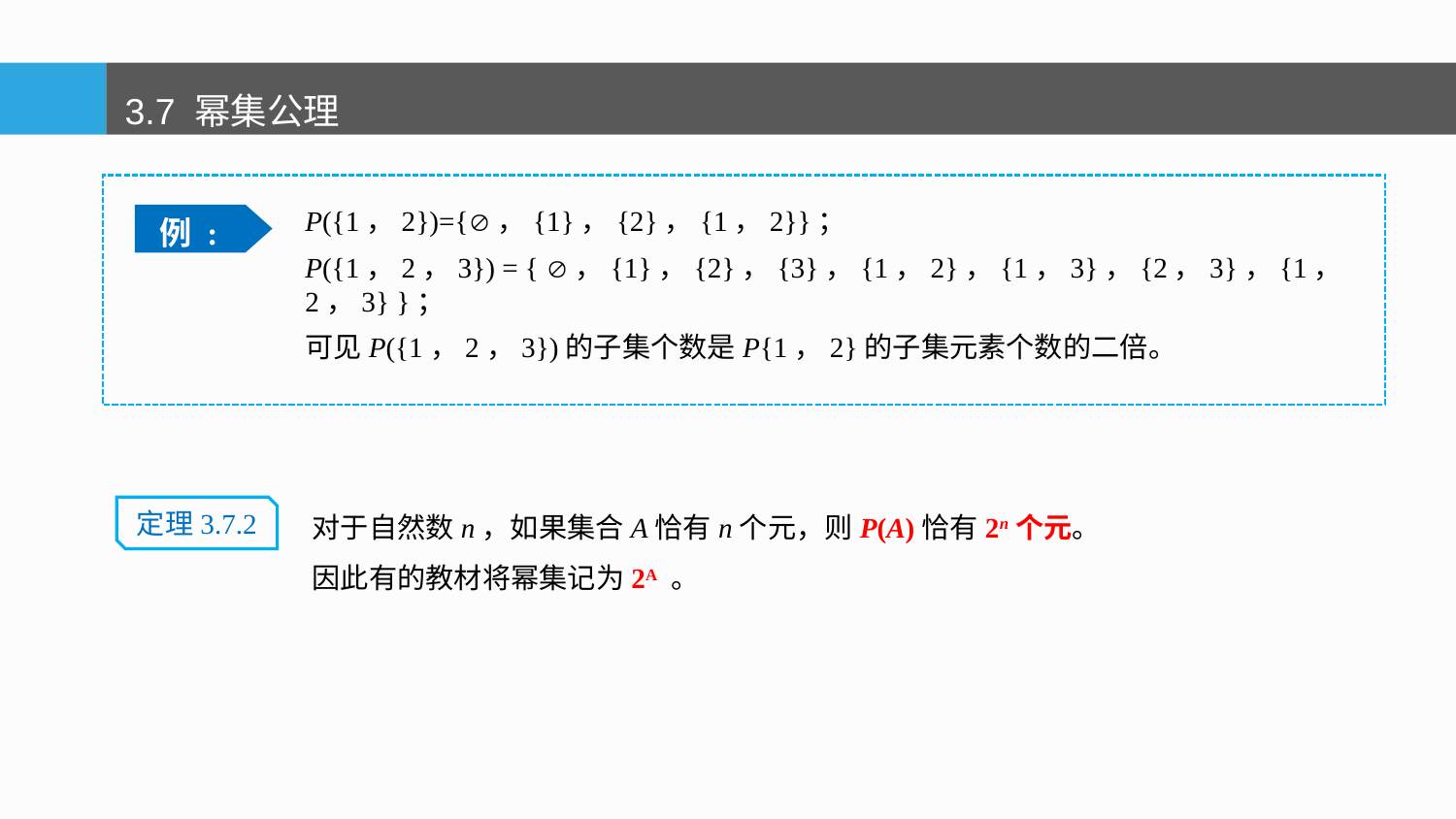

3.7 幂集公理

P({1，2})={∅，{1}，{2}，{1，2}}；
P({1，2，3}) = { ∅，{1}，{2}，{3}，{1，2}，{1，3}，{2，3}，{1，2，3} }；
可见P({1，2，3})的子集个数是P{1，2}的子集元素个数的二倍。
例 :
对于自然数n，如果集合A恰有n个元，则P(A)恰有2n个元。
因此有的教材将幂集记为2A 。

定理3.7.2